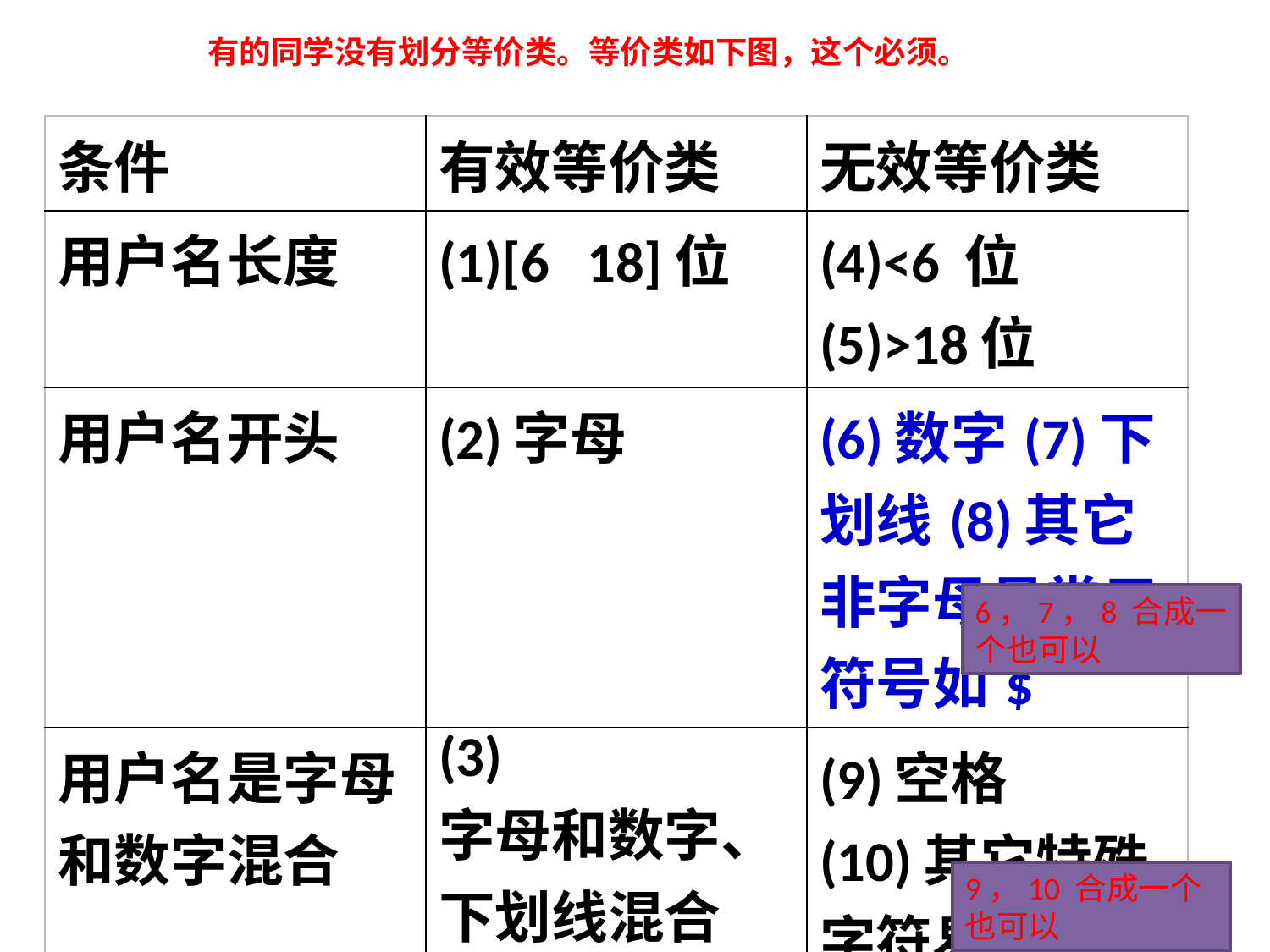

有的同学没有划分等价类。等价类如下图，这个必须。
| 条件 | 有效等价类 | 无效等价类 |
| --- | --- | --- |
| 用户名长度 | (1)[6 18]位 | (4)<6 位 (5)>18位 |
| 用户名开头 | (2)字母 | (6)数字(7)下划线(8)其它非字母易常用符号如$ |
| 用户名是字母和数字混合 | (3) 字母和数字、下划线混合 | (9)空格 (10)其它特殊字符易常用如& |

6，7，8 合成一个也可以
9，10 合成一个也可以